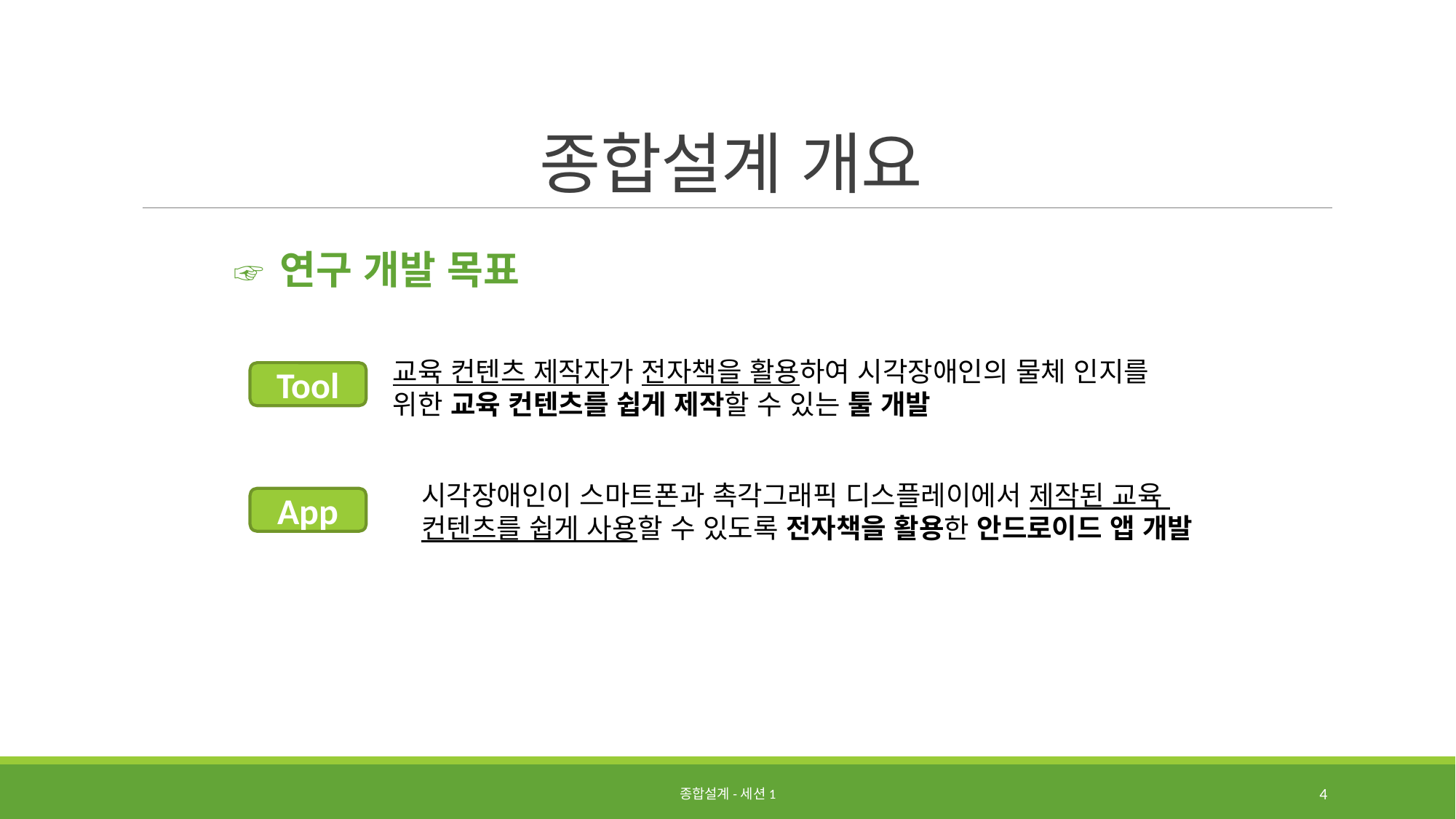

# 종합설계 개요
☞ 연구 개발 목표
교육 컨텐츠 제작자가 전자책을 활용하여 시각장애인의 물체 인지를
위한 교육 컨텐츠를 쉽게 제작할 수 있는 툴 개발
Tool
시각장애인이 스마트폰과 촉각그래픽 디스플레이에서 제작된 교육
컨텐츠를 쉽게 사용할 수 있도록 전자책을 활용한 안드로이드 앱 개발
App
종합설계-세션1
4